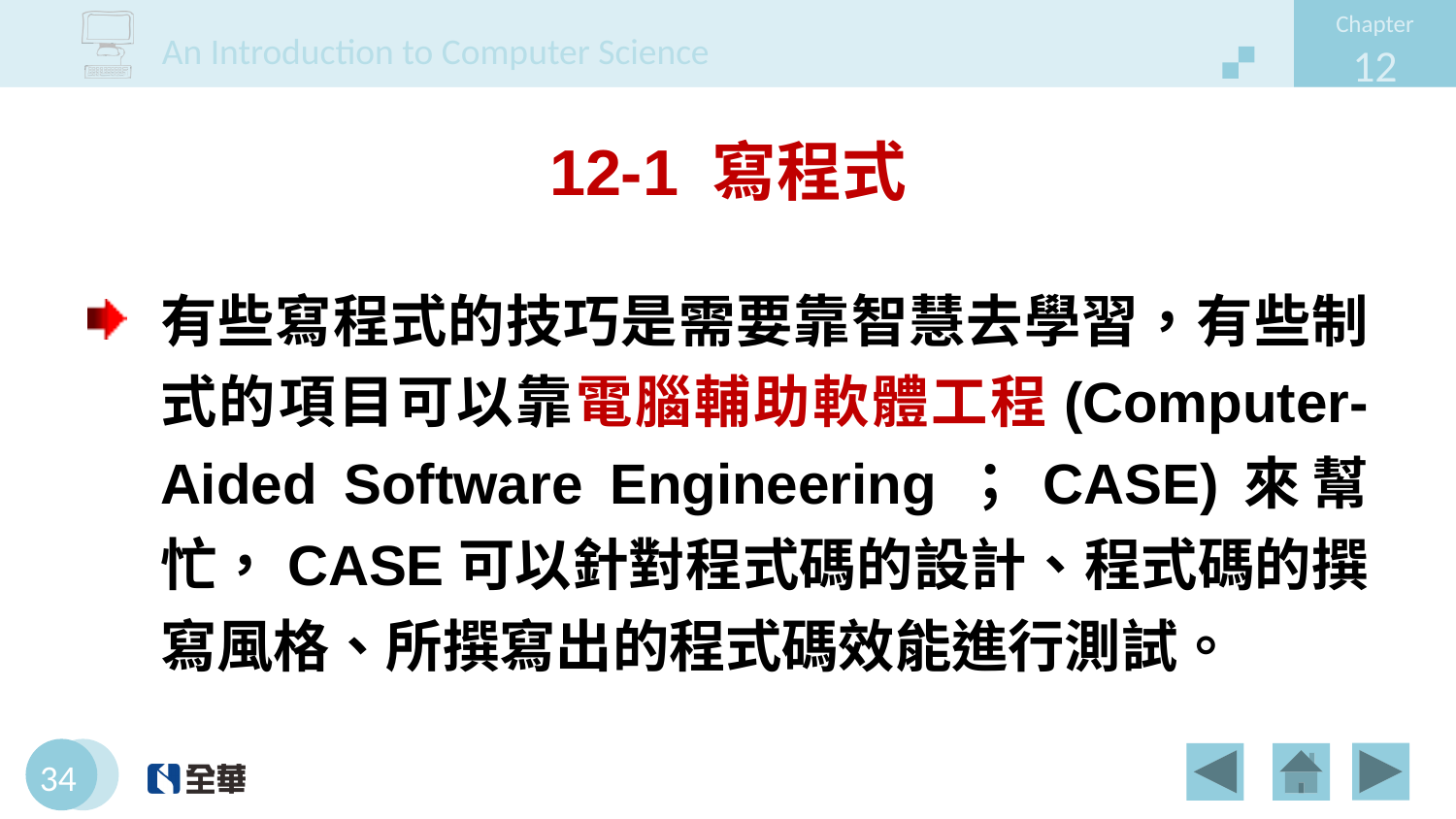

# 12-1 寫程式
有些寫程式的技巧是需要靠智慧去學習，有些制式的項目可以靠電腦輔助軟體工程(Computer-Aided Software Engineering；CASE)來幫忙，CASE可以針對程式碼的設計、程式碼的撰寫風格、所撰寫出的程式碼效能進行測試。